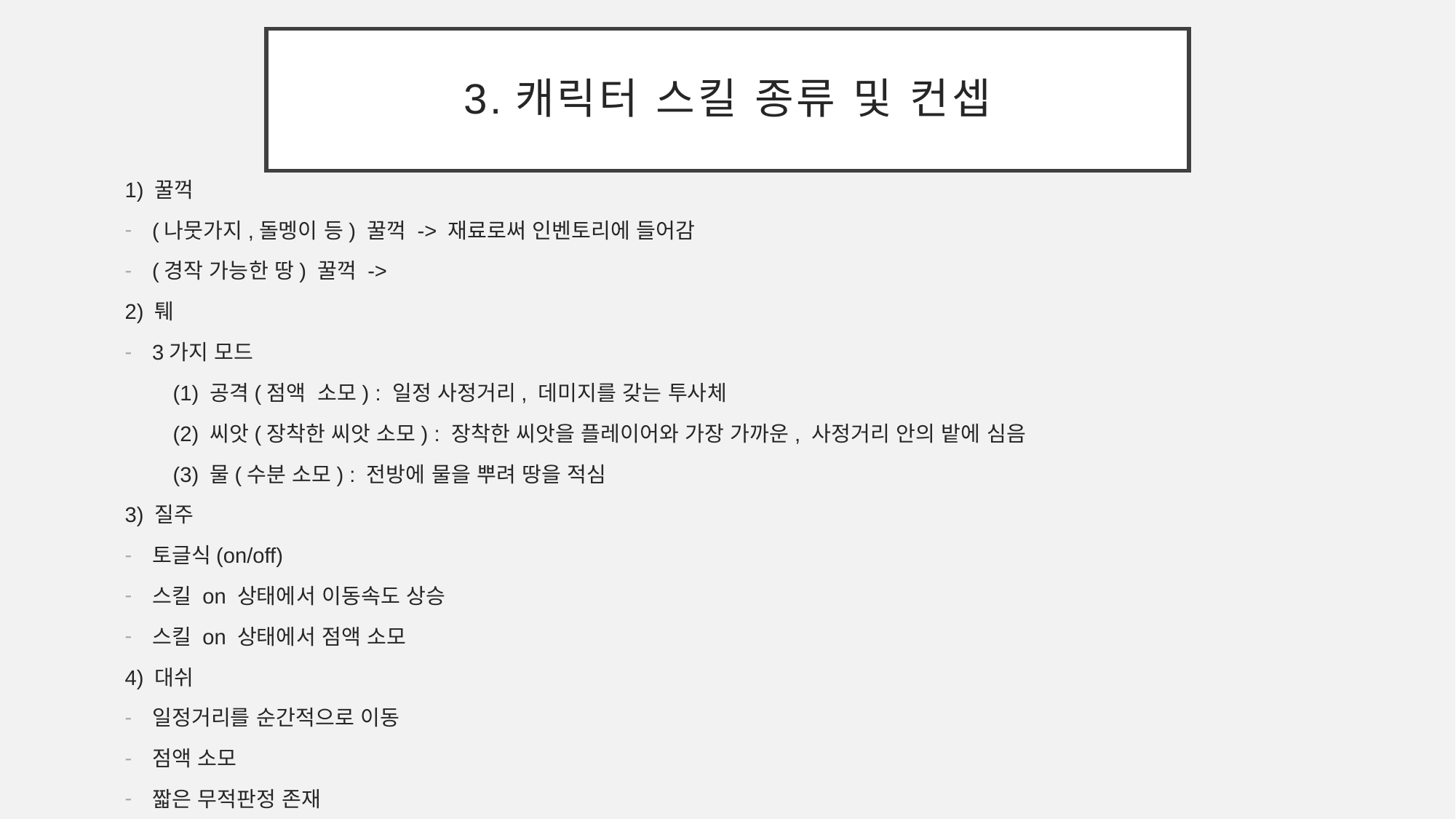

# 3.캐릭터 스킬 종류 및 컨셉
1) 꿀꺽
(나뭇가지,돌멩이 등) 꿀꺽 -> 재료로써 인벤토리에 들어감
(경작 가능한 땅) 꿀꺽 ->
2) 퉤
3가지 모드
        (1) 공격(점액  소모) : 일정 사정거리, 데미지를 갖는 투사체
        (2) 씨앗(장착한 씨앗 소모) : 장착한 씨앗을 플레이어와 가장 가까운, 사정거리 안의 밭에 심음
        (3) 물(수분 소모) : 전방에 물을 뿌려 땅을 적심
3) 질주
토글식(on/off)
스킬 on 상태에서 이동속도 상승
스킬 on 상태에서 점액 소모
4) 대쉬
일정거리를 순간적으로 이동
점액 소모
짧은 무적판정 존재